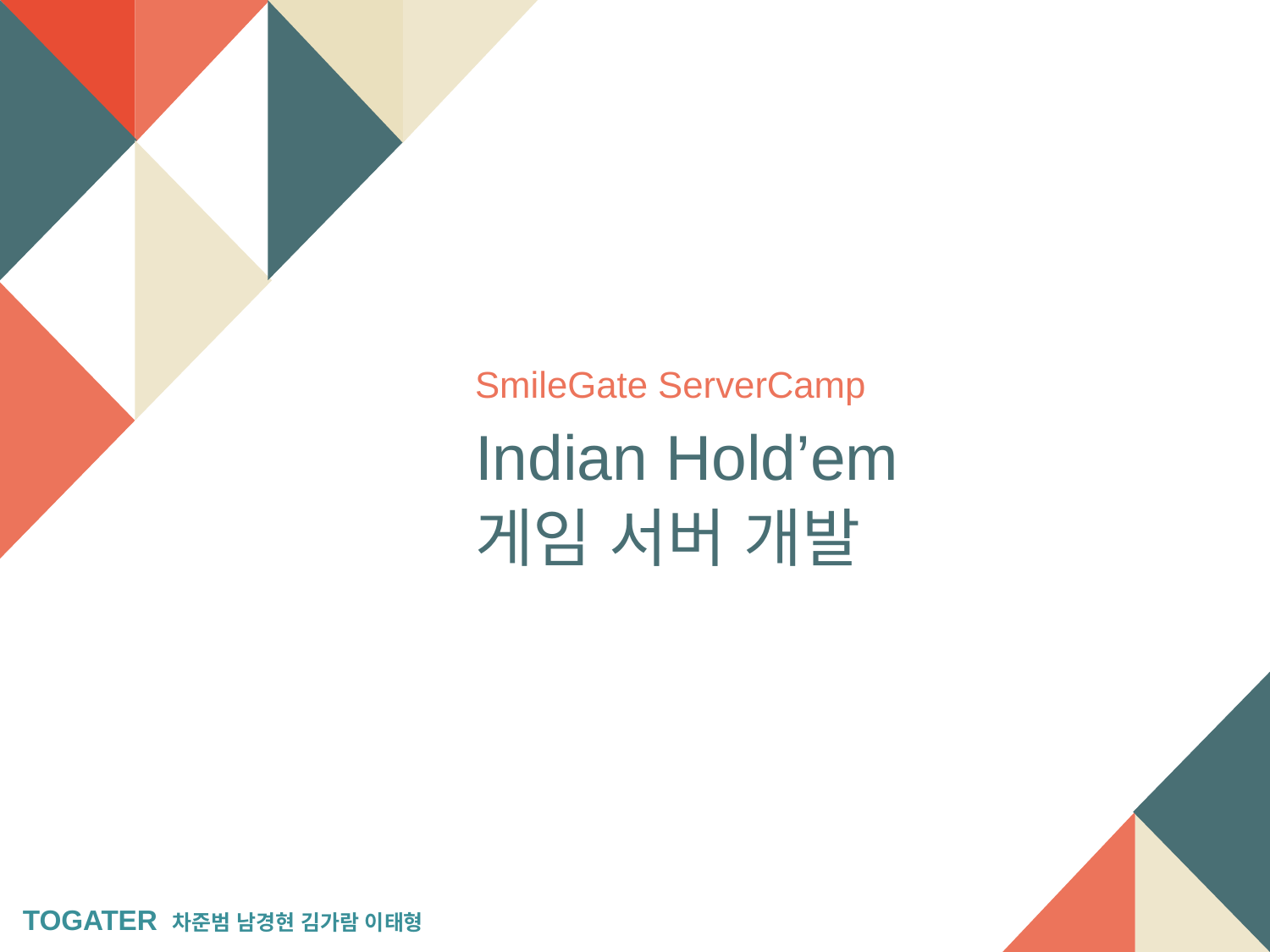

SmileGate ServerCamp
Indian Hold’em
게임 서버 개발
TOGATER 차준범 남경현 김가람 이태형